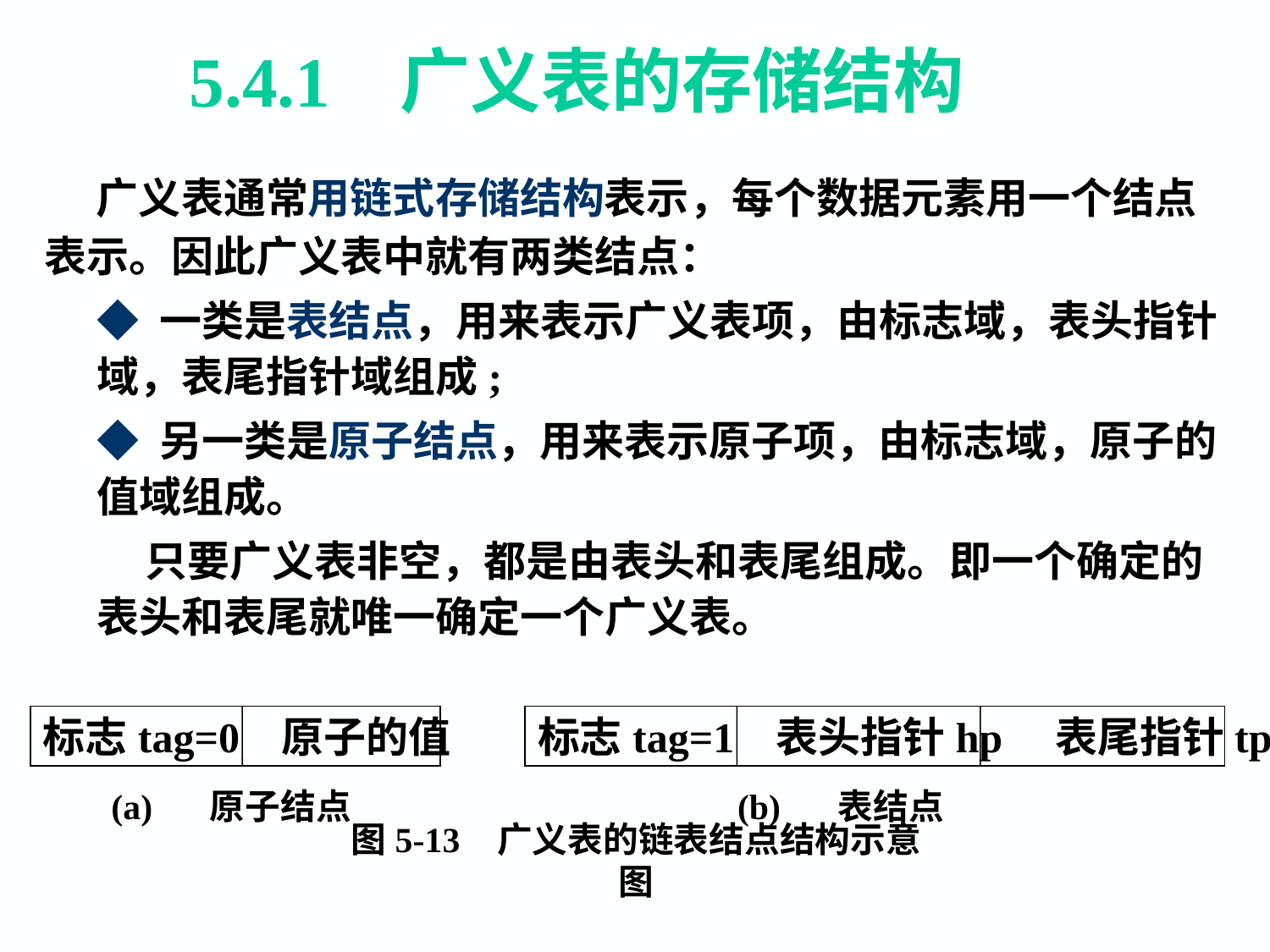

5.4.1   广义表的存储结构
   广义表通常用链式存储结构表示，每个数据元素用一个结点表示。因此广义表中就有两类结点：
◆ 一类是表结点，用来表示广义表项，由标志域，表头指针域，表尾指针域组成;
◆ 另一类是原子结点，用来表示原子项，由标志域，原子的值域组成。
    只要广义表非空，都是由表头和表尾组成。即一个确定的表头和表尾就唯一确定一个广义表。
标志tag=0   原子的值

标志tag=1   表头指针hp    表尾指针tp

(a)     原子结点
(b)     表结点
图5-13   广义表的链表结点结构示意图